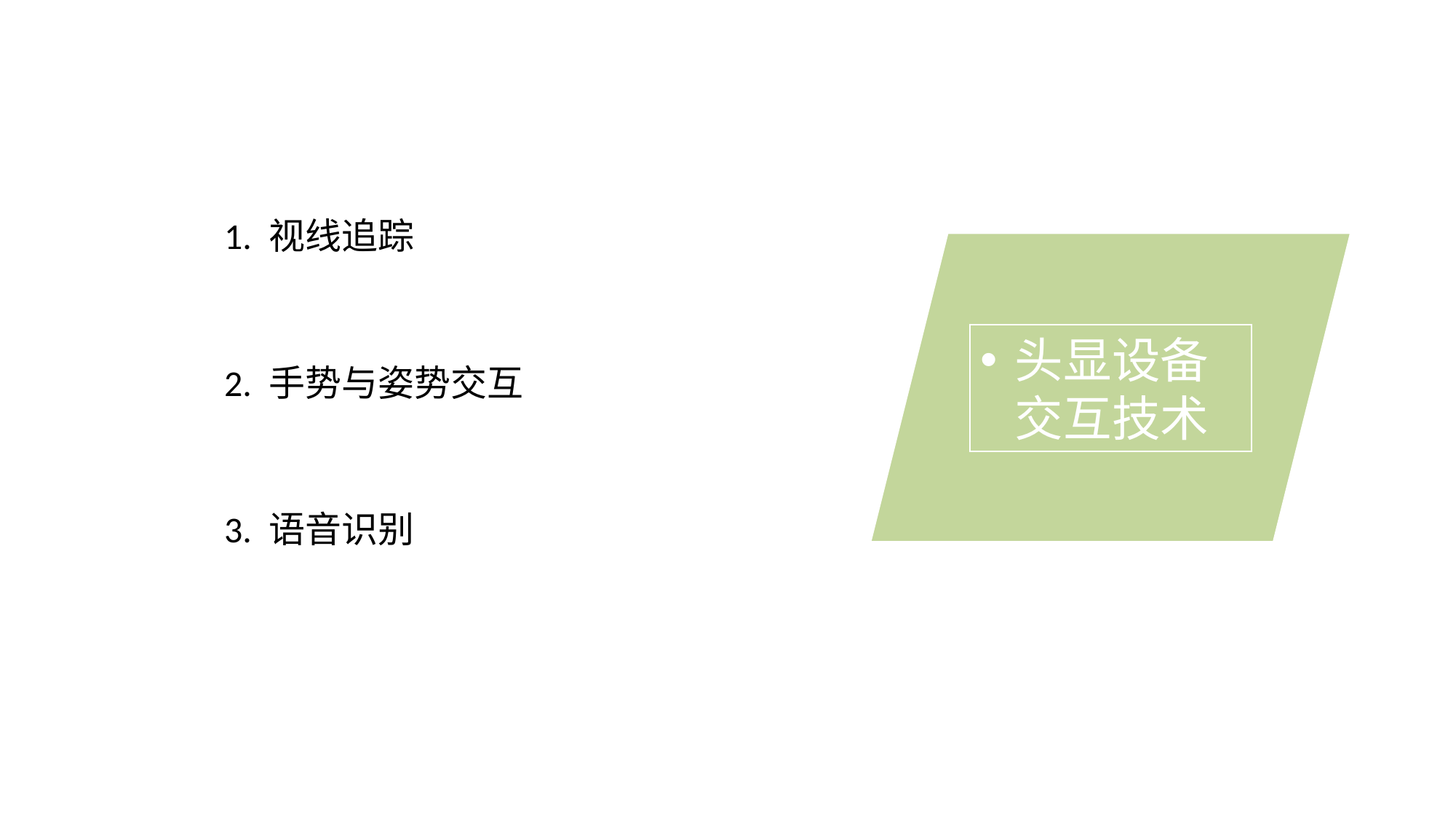

1. 视线追踪

头显设备交互技术
2. 手势与姿势交互
3. 语音识别